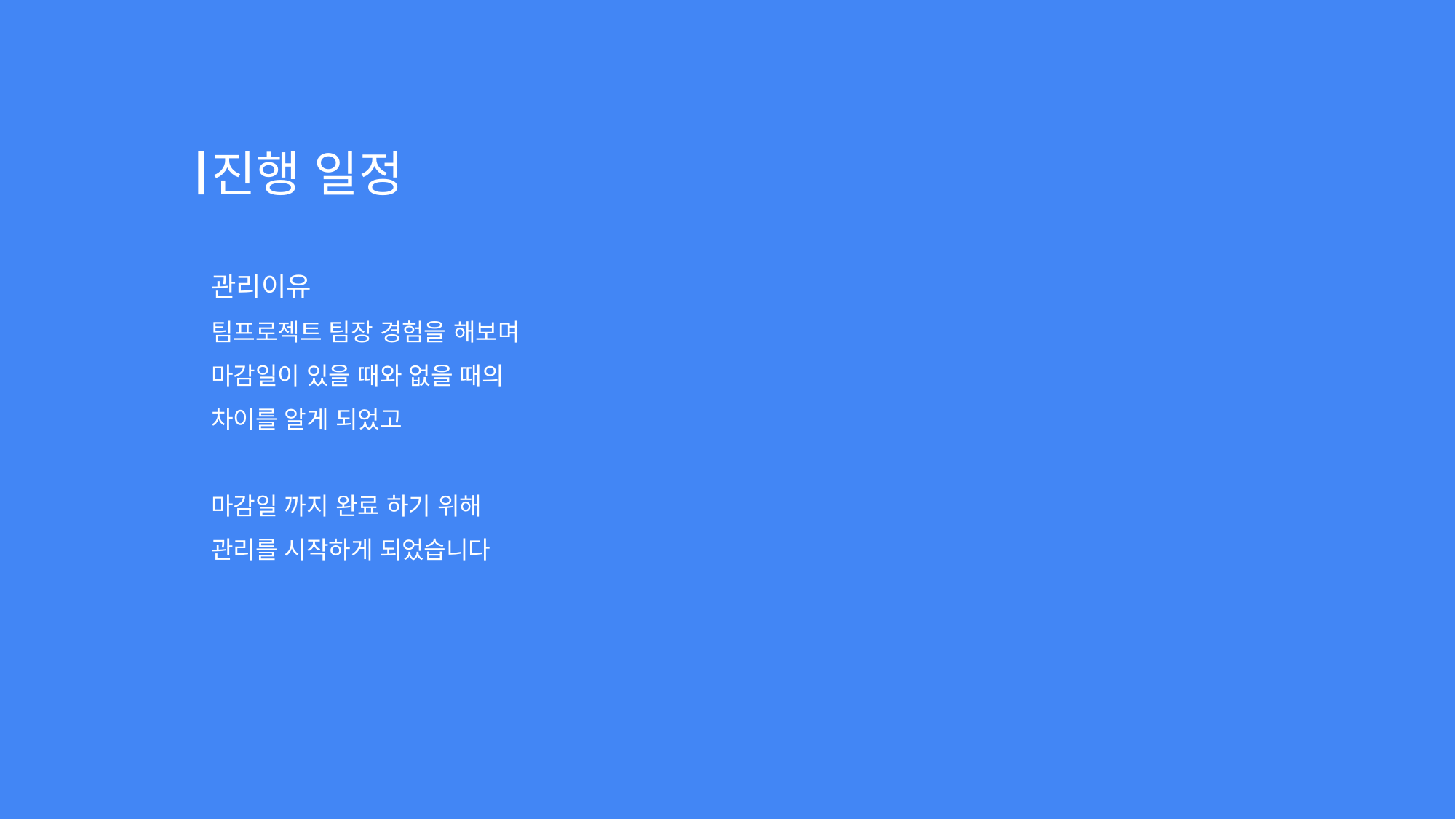

진행 일정

관리이유
팀프로젝트 팀장 경험을 해보며
마감일이 있을 때와 없을 때의
차이를 알게 되었고

마감일 까지 완료 하기 위해
관리를 시작하게 되었습니다